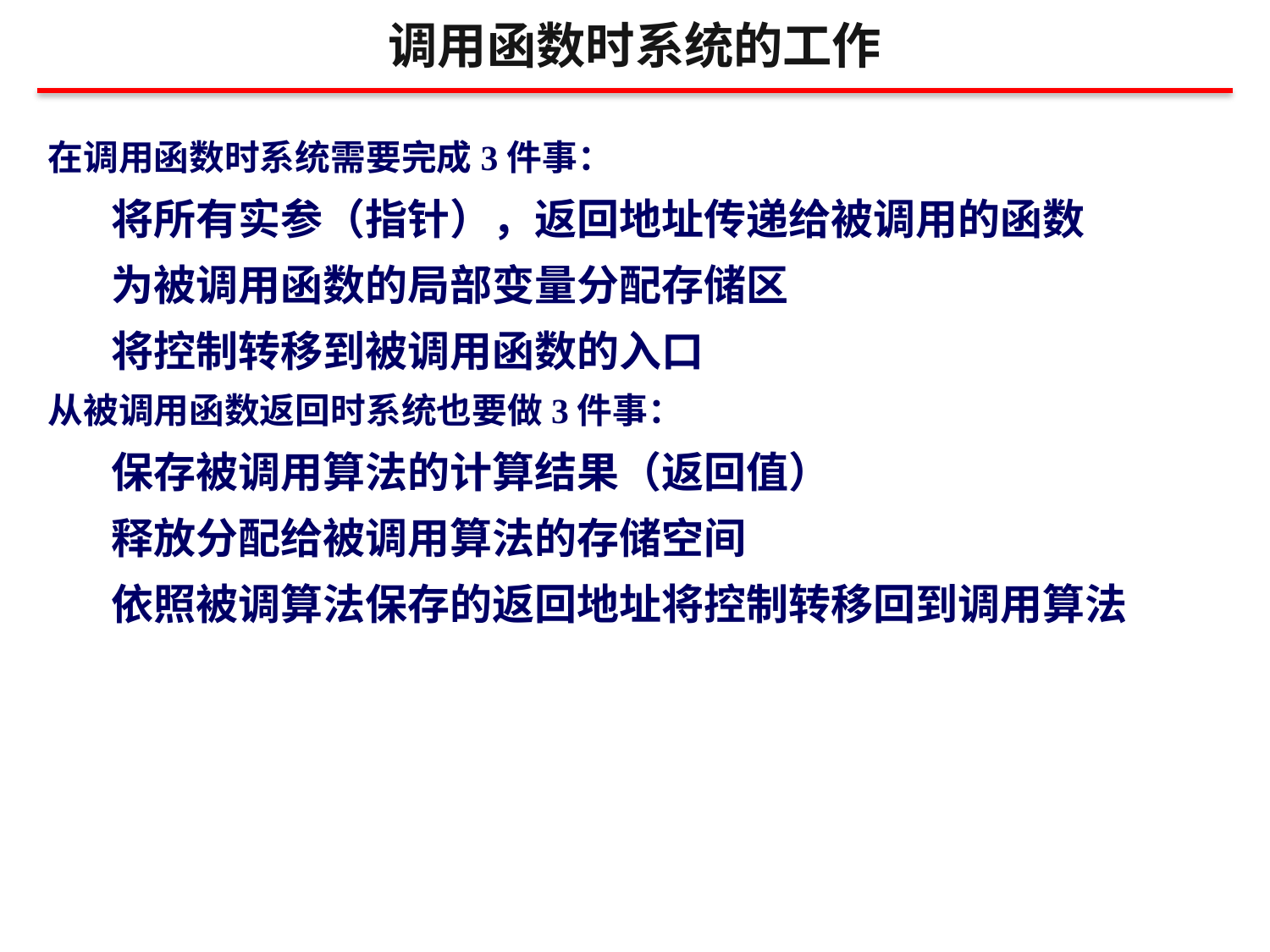

调用函数时系统的工作
在调用函数时系统需要完成3件事：
将所有实参（指针），返回地址传递给被调用的函数
为被调用函数的局部变量分配存储区
将控制转移到被调用函数的入口
从被调用函数返回时系统也要做3件事：
保存被调用算法的计算结果（返回值）
释放分配给被调用算法的存储空间
依照被调算法保存的返回地址将控制转移回到调用算法